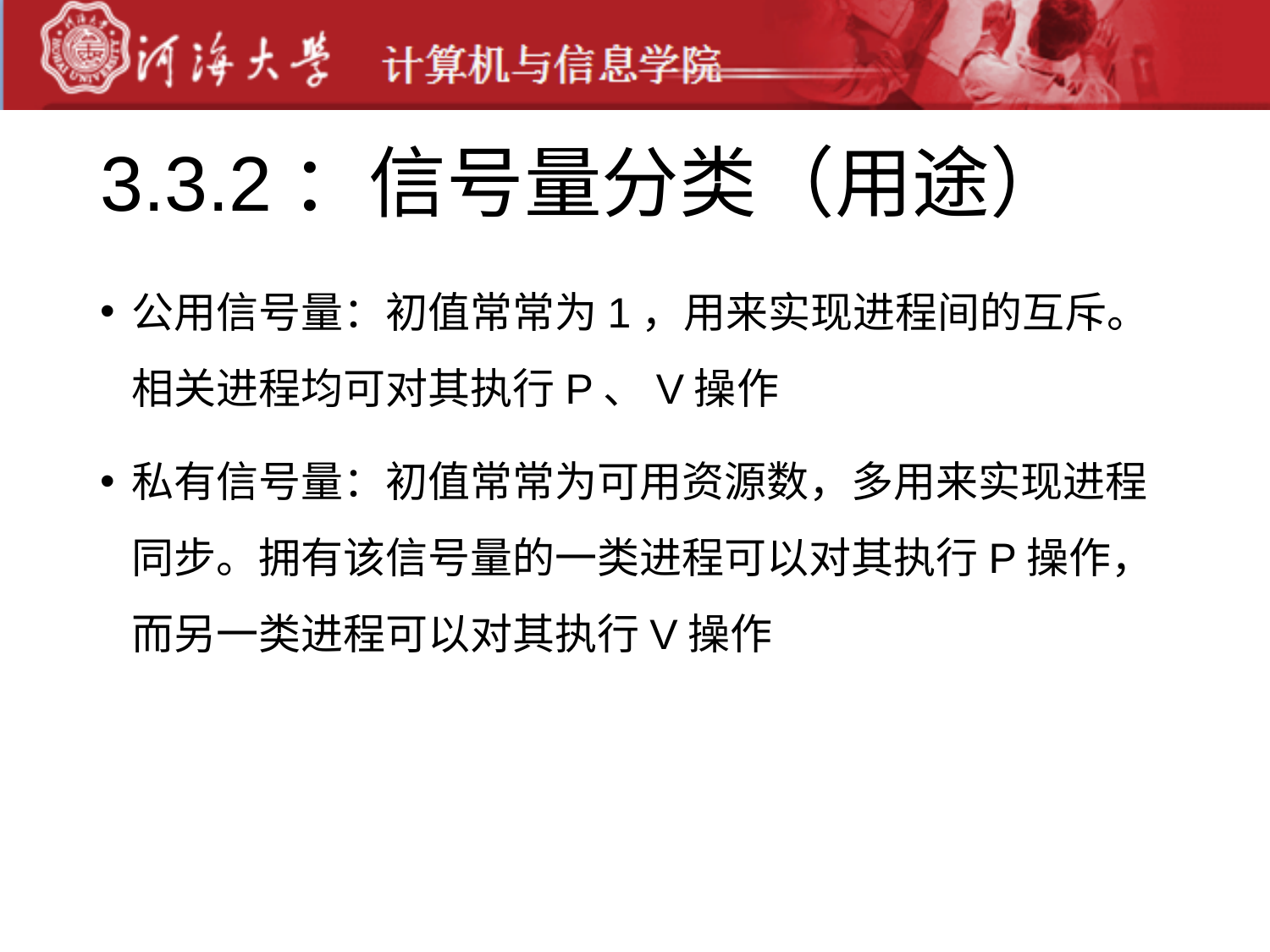

# 3.3.2：信号量分类（用途）
公用信号量：初值常常为1，用来实现进程间的互斥。相关进程均可对其执行P、V操作
私有信号量：初值常常为可用资源数，多用来实现进程同步。拥有该信号量的一类进程可以对其执行P操作，而另一类进程可以对其执行V操作